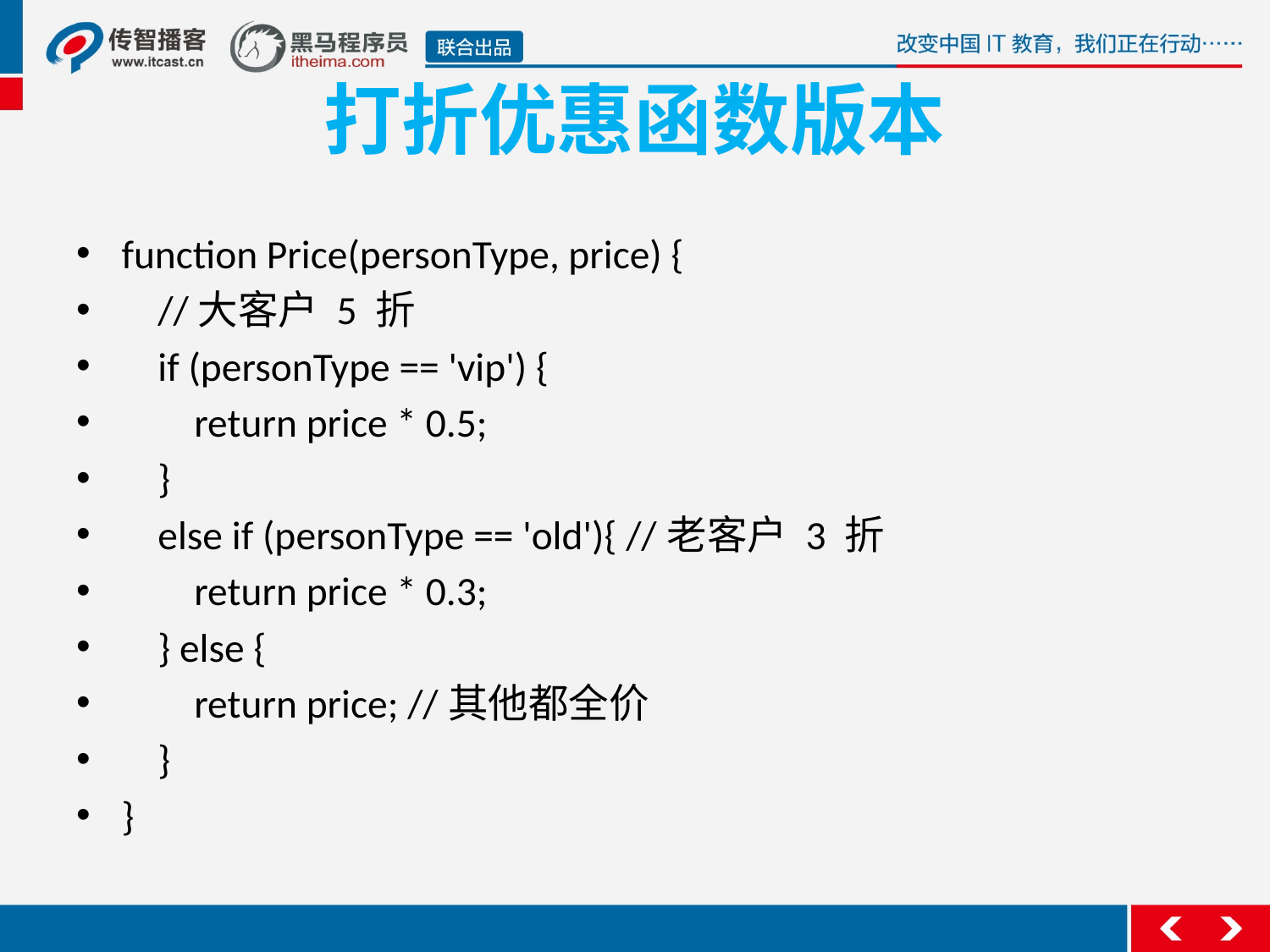

# 打折优惠函数版本
function Price(personType, price) {
    //大客户 5 折
    if (personType == 'vip') {
        return price * 0.5;
    }
    else if (personType == 'old'){ //老客户 3 折
        return price * 0.3;
    } else {
        return price; //其他都全价
    }
}